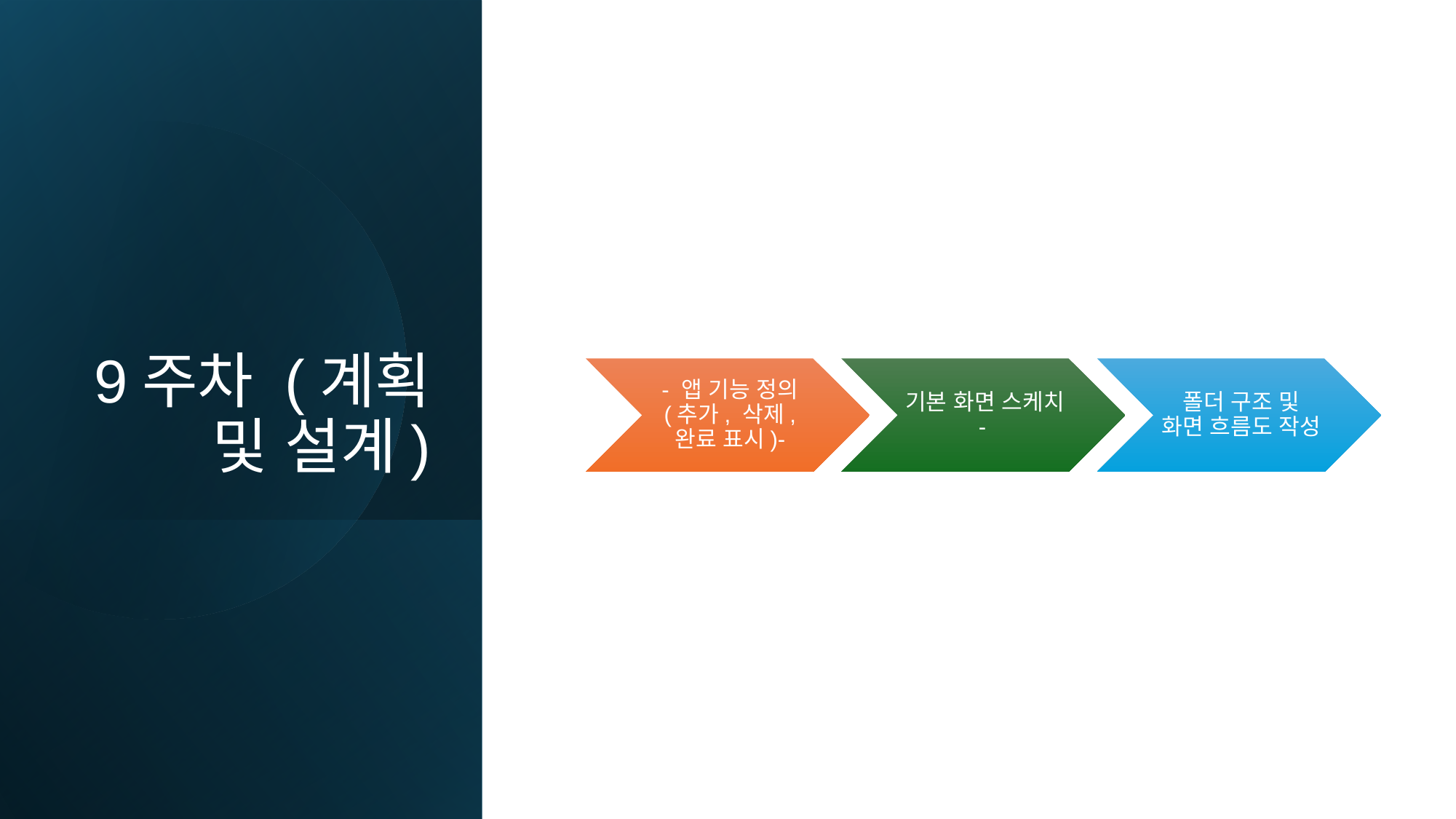

- 앱 기능 정의 (추가, 삭제, 완료 표시)-
기본 화면 스케치-
폴더 구조 및 화면 흐름도 작성

# 9주차 (계획 및 설계)